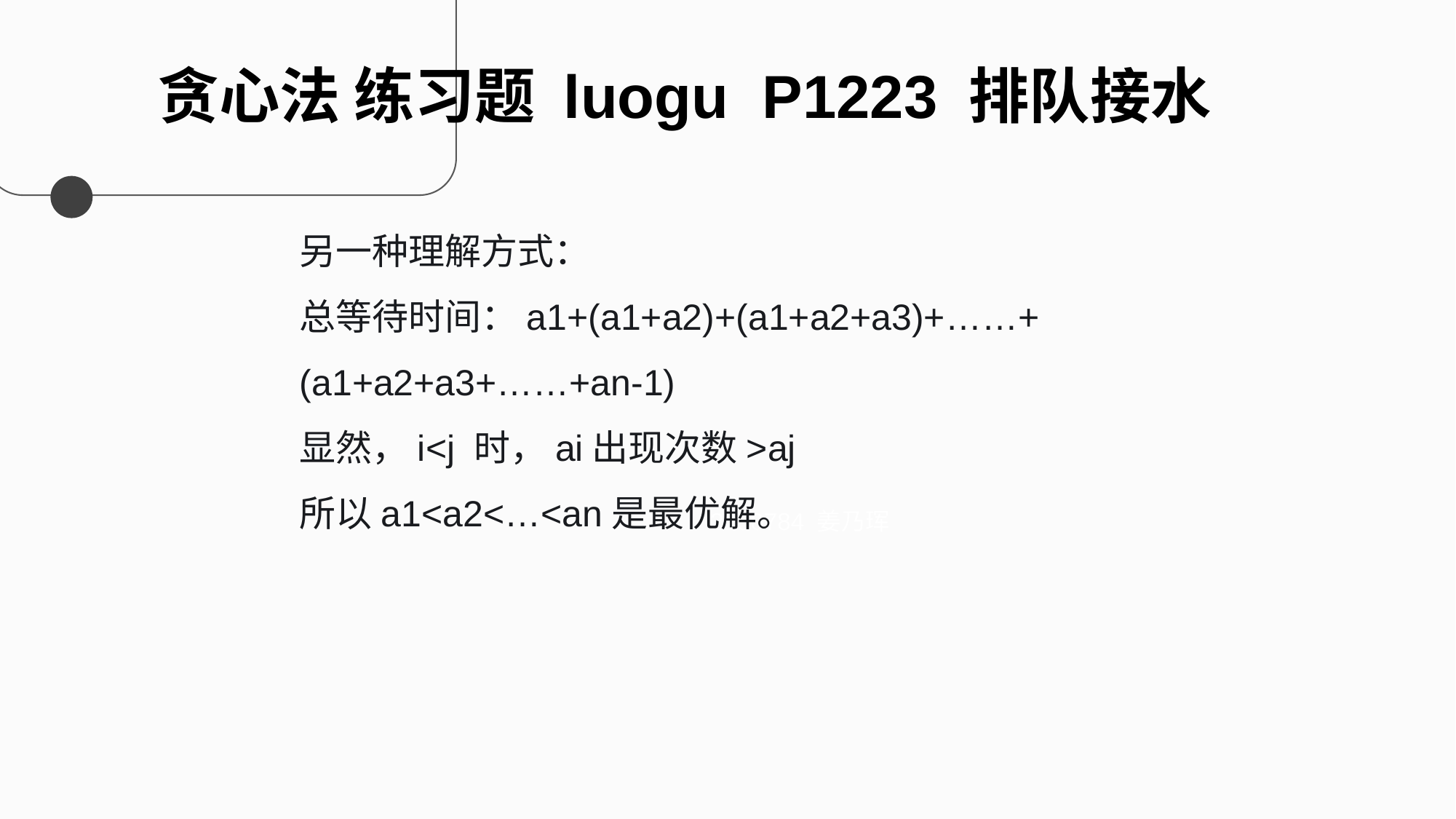

贪心法 练习题 luogu  P1223 排队接水

另一种理解方式：
总等待时间：a1+(a1+a2)+(a1+a2+a3)+……+(a1+a2+a3+……+an-1)
显然，i<j 时，ai出现次数>aj
所以a1<a2<…<an是最优解。
2250784 姜乃珲